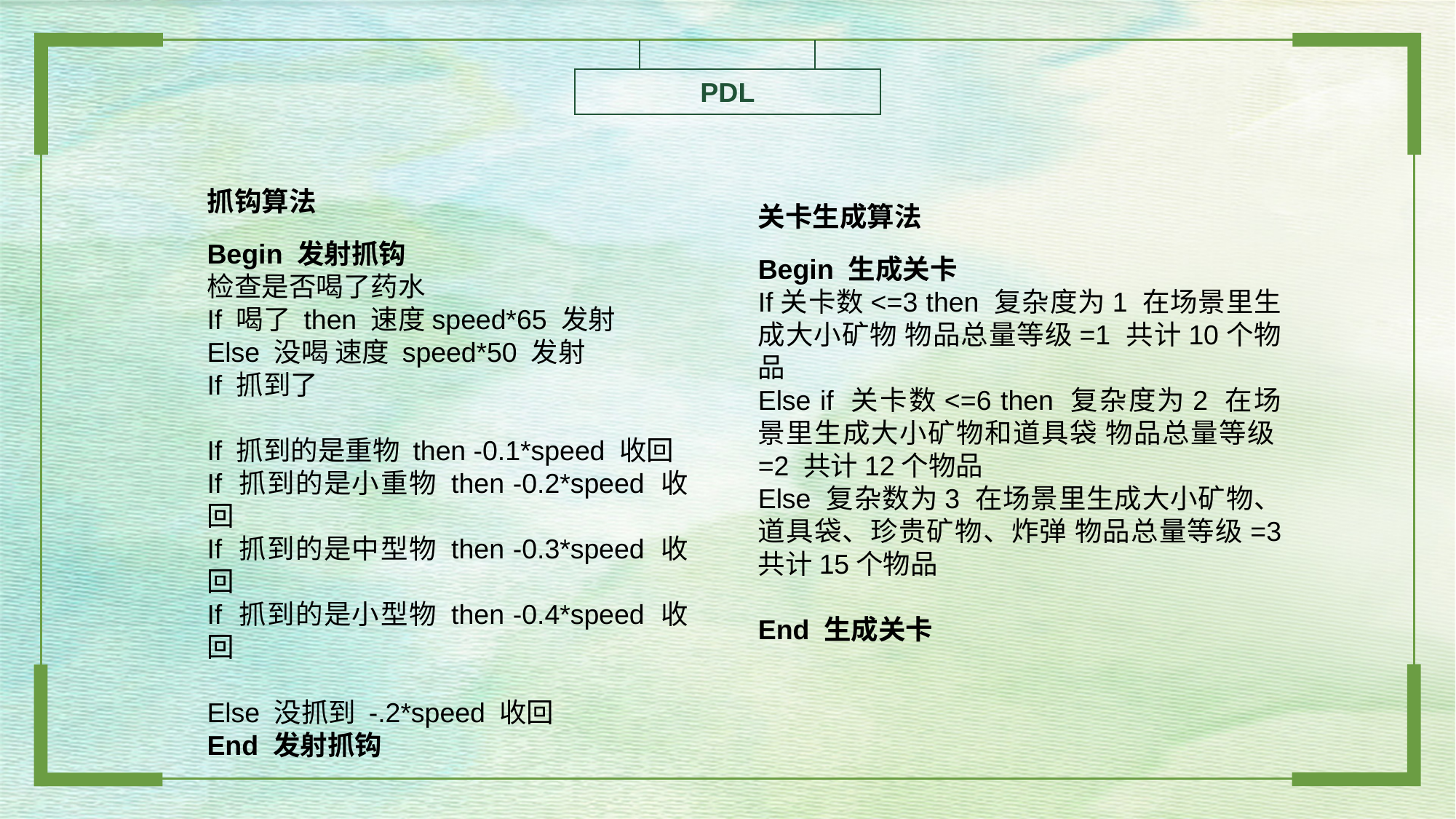

PDL
抓钩算法
Begin 发射抓钩
检查是否喝了药水
If 喝了 then 速度speed*65 发射
Else 没喝 速度 speed*50 发射
If 抓到了

If 抓到的是重物 then -0.1*speed 收回
If 抓到的是小重物 then -0.2*speed 收回
If 抓到的是中型物 then -0.3*speed 收回
If 抓到的是小型物 then -0.4*speed 收回

Else 没抓到 -.2*speed 收回
End 发射抓钩
关卡生成算法
Begin 生成关卡
If关卡数<=3 then 复杂度为1 在场景里生成大小矿物 物品总量等级=1 共计10个物品
Else if 关卡数<=6 then 复杂度为2 在场景里生成大小矿物和道具袋 物品总量等级=2 共计12个物品
Else 复杂数为3 在场景里生成大小矿物、道具袋、珍贵矿物、炸弹 物品总量等级=3 共计15个物品

End 生成关卡